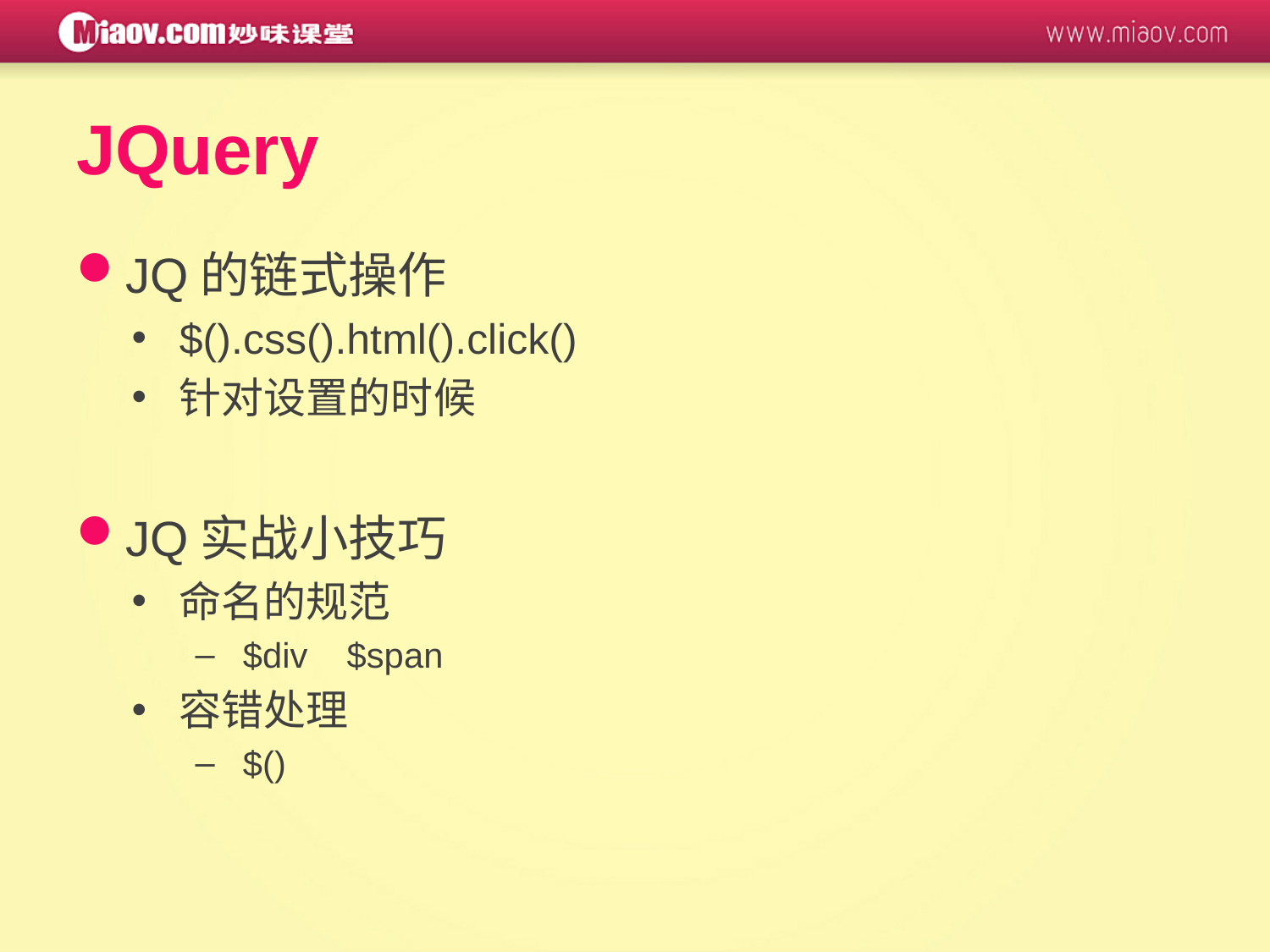

# JQuery
JQ的链式操作
$().css().html().click()
针对设置的时候

JQ实战小技巧
命名的规范
$div    $span
容错处理
$()